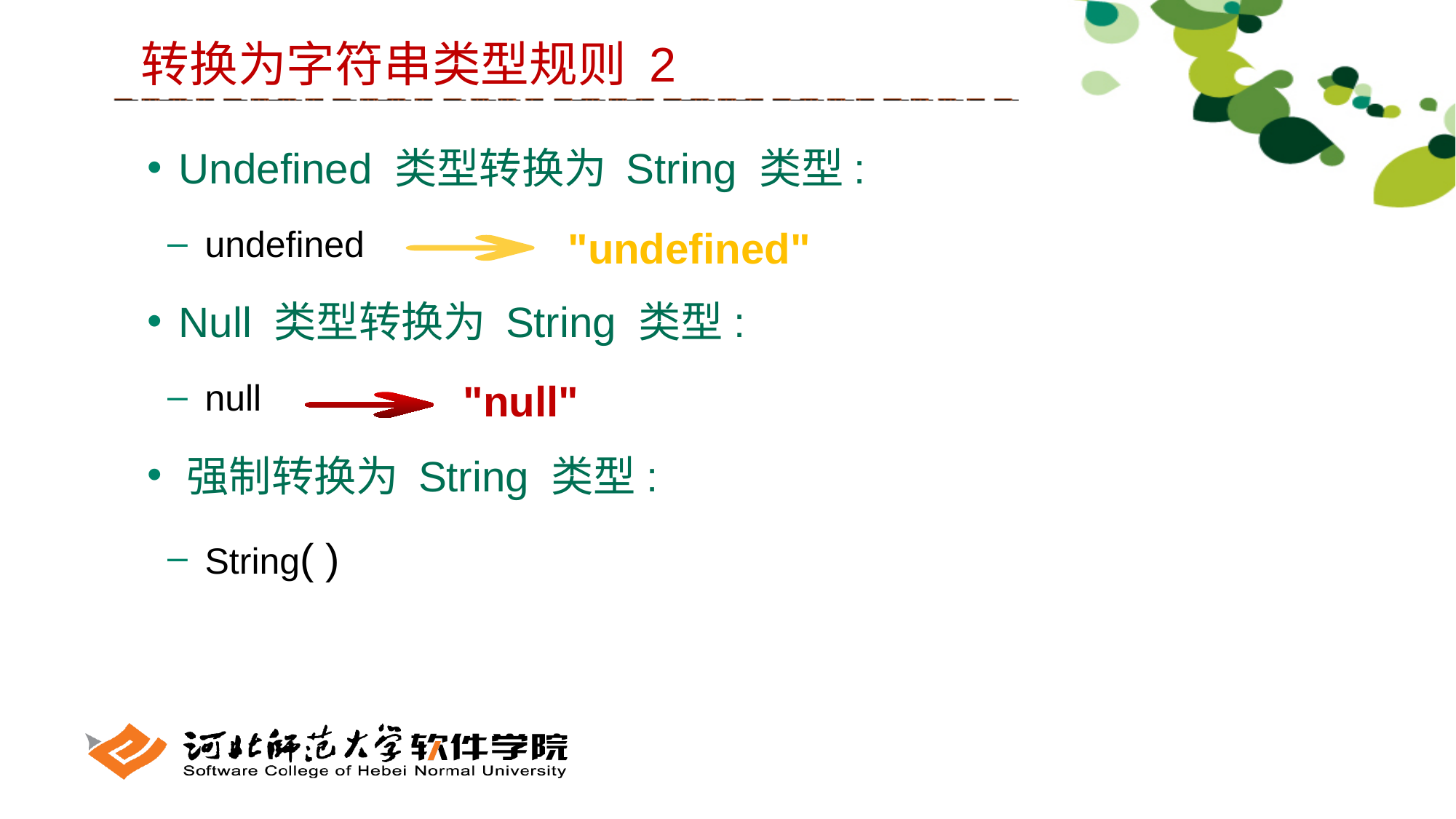

转换为字符串类型规则 2
 Undefined 类型转换为 String 类型:
 undefined
 Null 类型转换为 String 类型:
 null
 强制转换为 String 类型:
 String( )

"undefined"

"null"